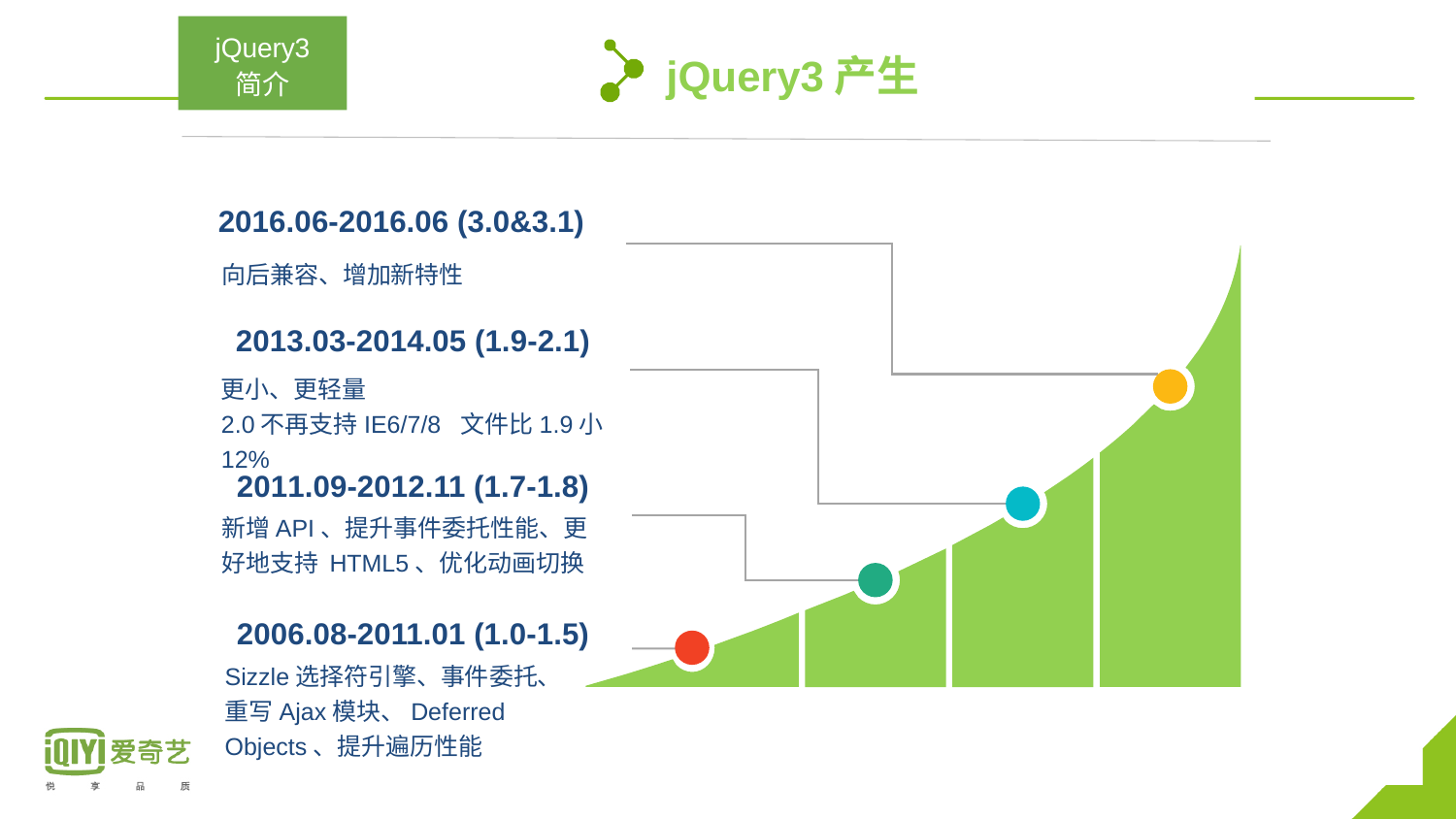

jQuery3
简介

jQuery3产生

2016.06-2016.06 (3.0&3.1)

向后兼容、增加新特性
2013.03-2014.05 (1.9-2.1)
更小、更轻量
2.0不再支持IE6/7/8  文件比1.9小12%

2011.09-2012.11 (1.7-1.8)

新增API、提升事件委托性能、更好地支持 HTML5、优化动画切换

2006.08-2011.01 (1.0-1.5)

Sizzle选择符引擎、事件委托、重写Ajax模块、Deferred Objects、提升遍历性能